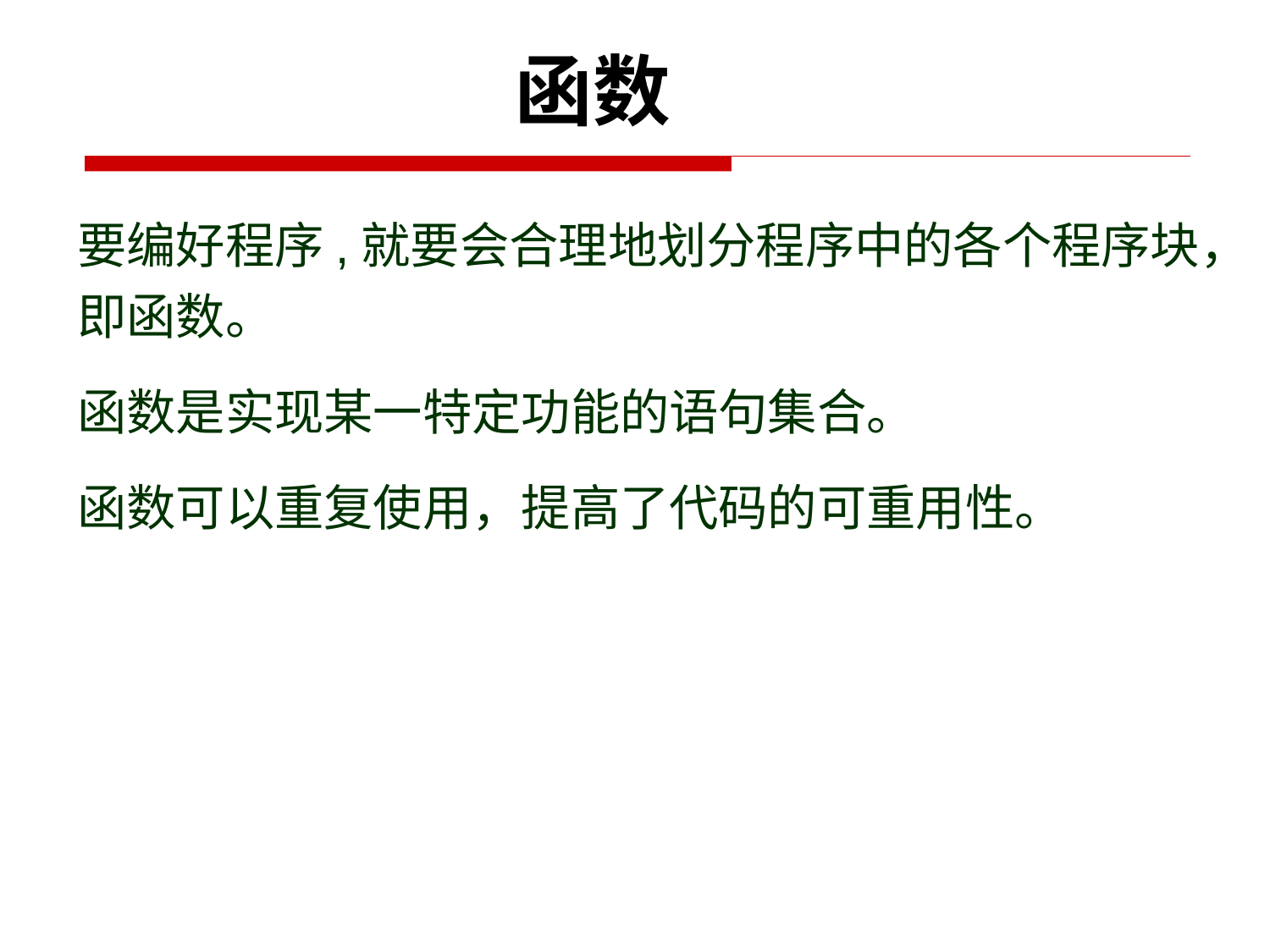

函数
要编好程序,就要会合理地划分程序中的各个程序块，即函数。
函数是实现某一特定功能的语句集合。
函数可以重复使用，提高了代码的可重用性。